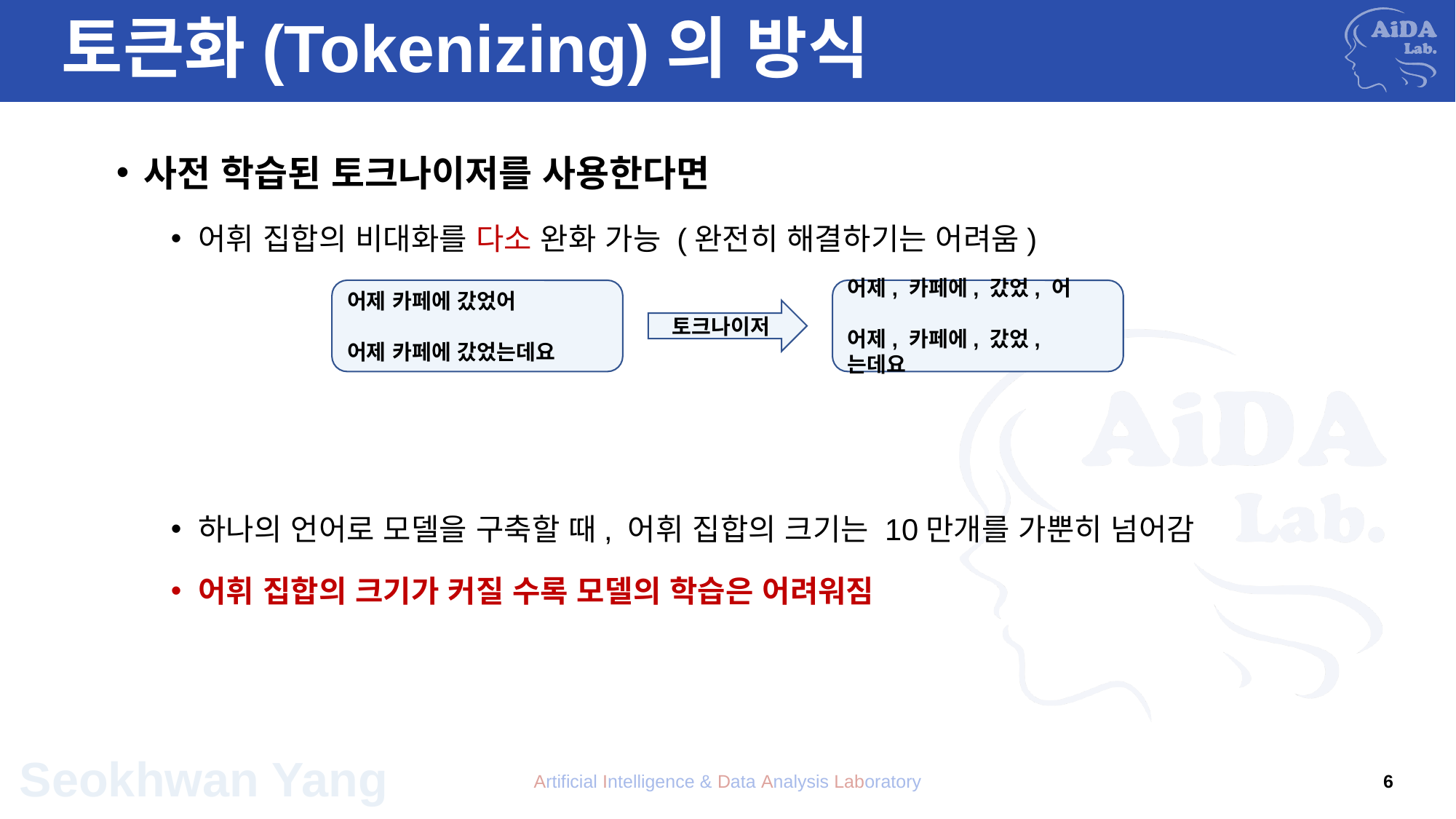

# 토큰화(Tokenizing)의 방식
사전 학습된 토크나이저를 사용한다면
어휘 집합의 비대화를 다소 완화 가능 (완전히 해결하기는 어려움)

하나의 언어로 모델을 구축할 때, 어휘 집합의 크기는 10만개를 가뿐히 넘어감
어휘 집합의 크기가 커질 수록 모델의 학습은 어려워짐

어제 카페에 갔었어

어제 카페에 갔었는데요
어제, 카페에, 갔었, 어

어제, 카페에, 갔었, 는데요
토크나이저
Artificial Intelligence & Data Analysis Laboratory
6